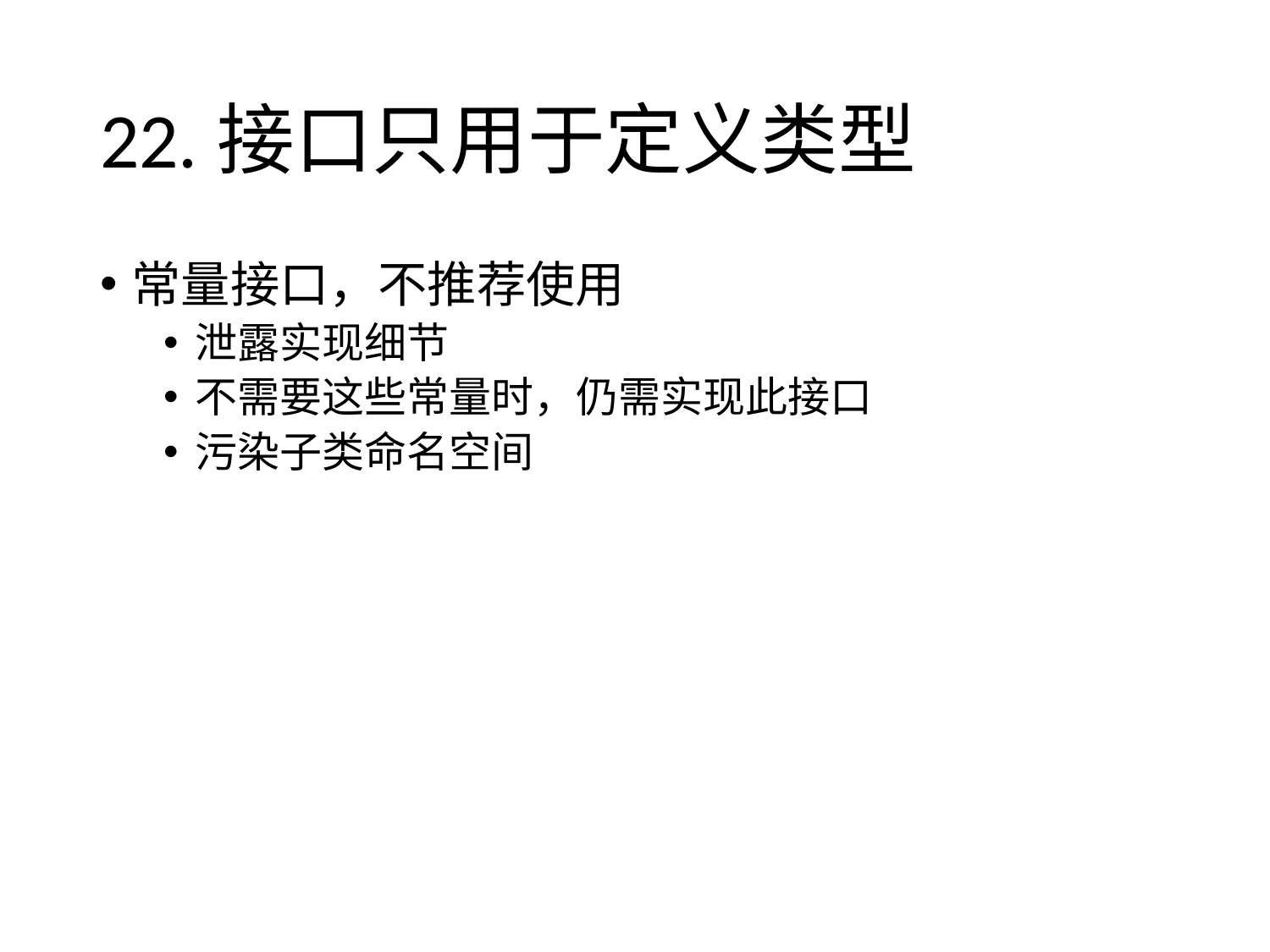

# 22.接口只用于定义类型
常量接口，不推荐使用
泄露实现细节
不需要这些常量时，仍需实现此接口
污染子类命名空间